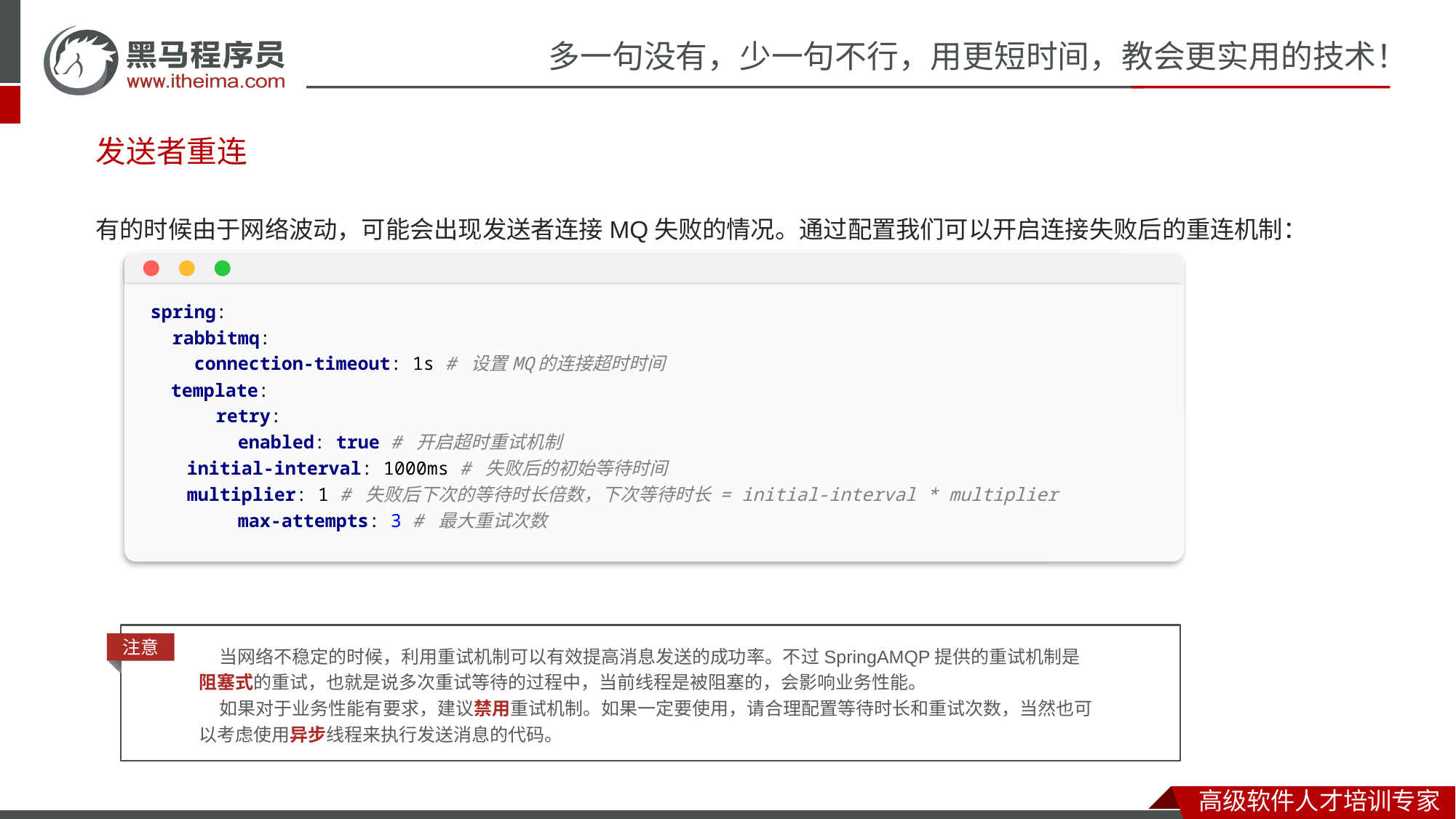

# 发送者重连
有的时候由于网络波动，可能会出现发送者连接MQ失败的情况。通过配置我们可以开启连接失败后的重连机制：

spring:
  rabbitmq:
    connection-timeout: 1s # 设置MQ的连接超时时间
    template:
      retry:
        enabled: true # 开启超时重试机制
        initial-interval: 1000ms # 失败后的初始等待时间
        multiplier: 1 # 失败后下次的等待时长倍数，下次等待时长 = initial-interval * multiplier
        max-attempts: 3 # 最大重试次数

注意
    当网络不稳定的时候，利用重试机制可以有效提高消息发送的成功率。不过SpringAMQP提供的重试机制是阻塞式的重试，也就是说多次重试等待的过程中，当前线程是被阻塞的，会影响业务性能。
    如果对于业务性能有要求，建议禁用重试机制。如果一定要使用，请合理配置等待时长和重试次数，当然也可以考虑使用异步线程来执行发送消息的代码。